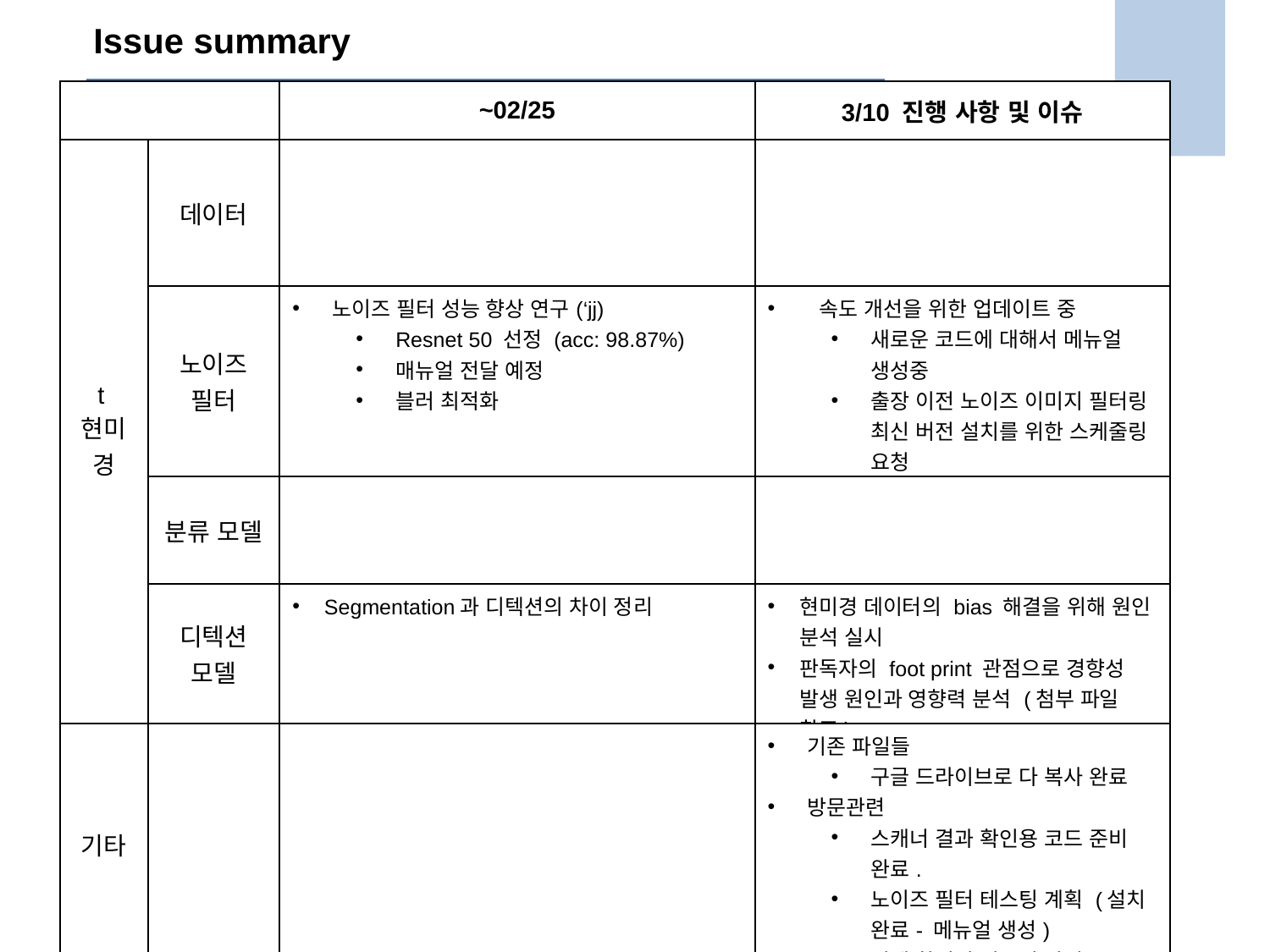

Issue summary
|  |  | ~02/25 | 3/10 진행 사항 및 이슈 |
| --- | --- | --- | --- |
| t현미경 | 데이터 |  |  |
|  | 노이즈 필터 | 노이즈 필터 성능 향상 연구(‘jj) Resnet 50 선정 (acc: 98.87%) 매뉴얼 전달 예정 블러 최적화 | 속도 개선을 위한 업데이트 중 새로운 코드에 대해서 메뉴얼 생성중 출장 이전 노이즈 이미지 필터링 최신 버전 설치를 위한 스케줄링 요청 설치 완료- 매뉴얼 생성 완료 |
|  | 분류 모델 |  |  |
|  | 디텍션 모델 | Segmentation과 디텍션의 차이 정리 | 현미경 데이터의 bias 해결을 위해 원인 분석 실시 판독자의 foot print 관점으로 경향성 발생 원인과 영향력 분석 (첨부 파일 참조) |
| 기타 |  |  | 기존 파일들 구글 드라이브로 다 복사 완료 방문관련 스캐너 결과 확인용 코드 준비 완료. 노이즈 필터 테스팅 계획 (설치 완료- 메뉴얼 생성) 실제 촬영시 비주얼 관련, - 어노테이션 관련 |